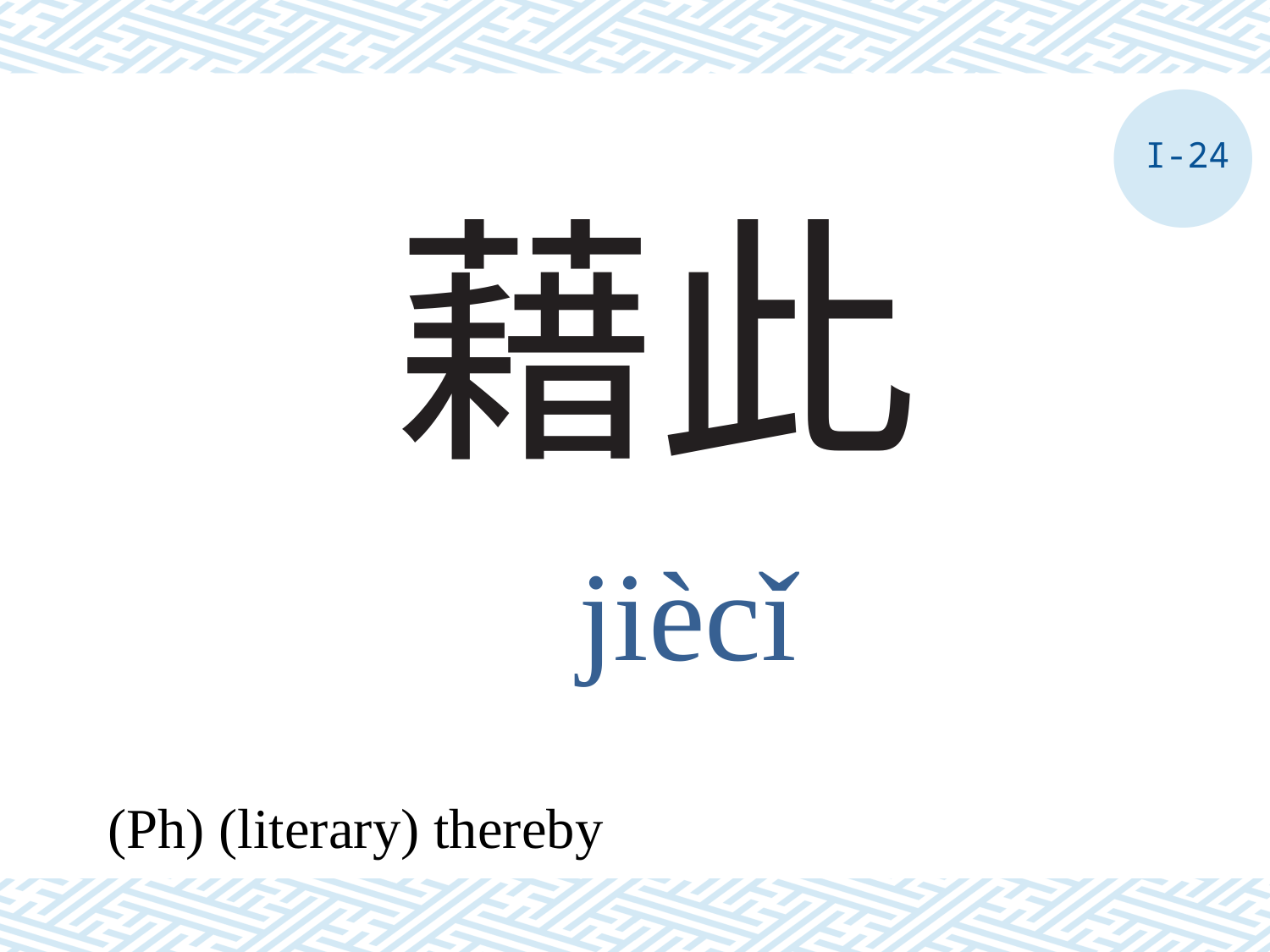

I-24

# 藉此
jiècǐ
(Ph) (literary) thereby